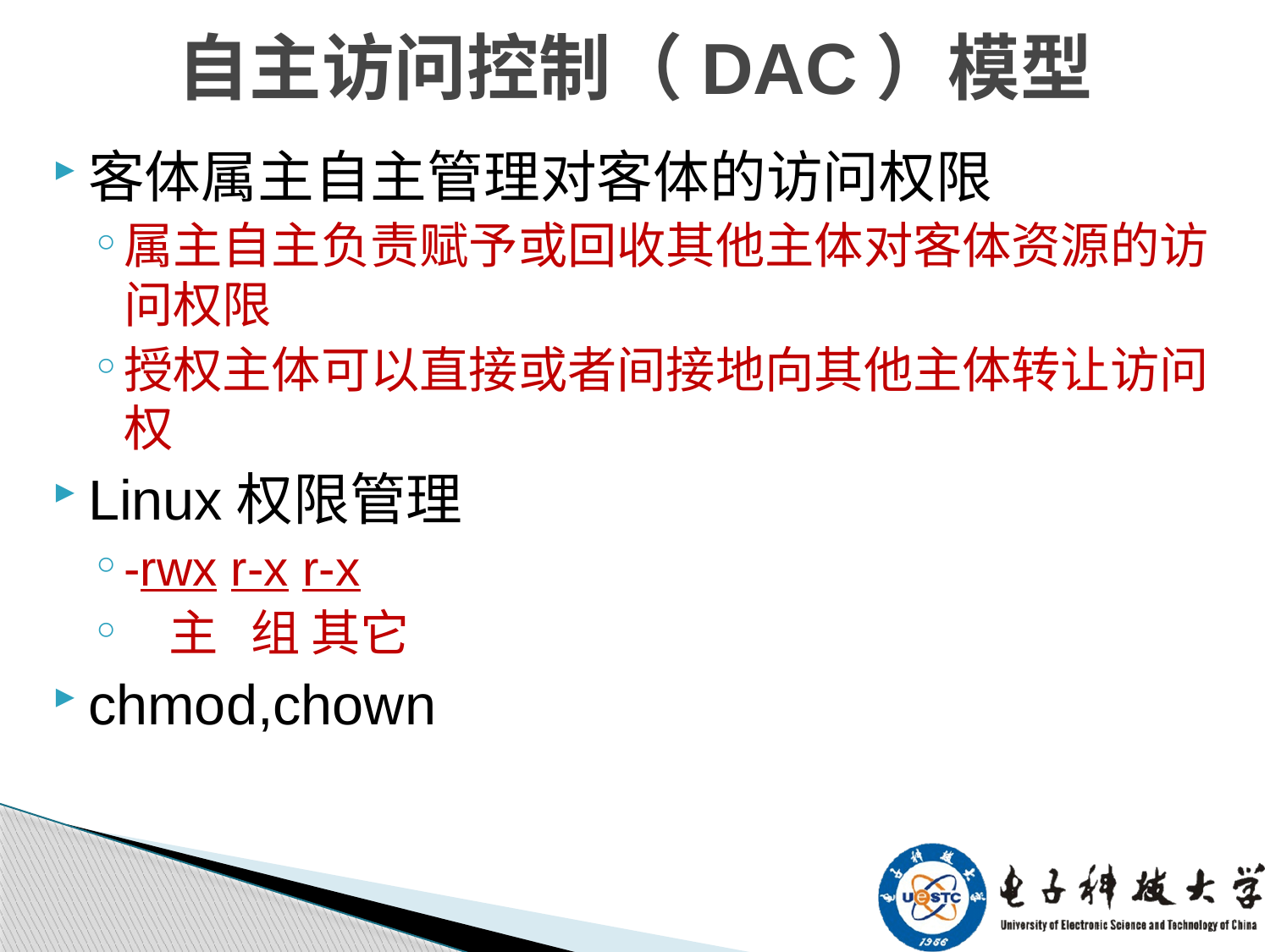

# 自主访问控制（DAC）模型
客体属主自主管理对客体的访问权限
属主自主负责赋予或回收其他主体对客体资源的访问权限
授权主体可以直接或者间接地向其他主体转让访问权
Linux权限管理
-rwx r-x r-x
   主   组 其它
chmod,chown